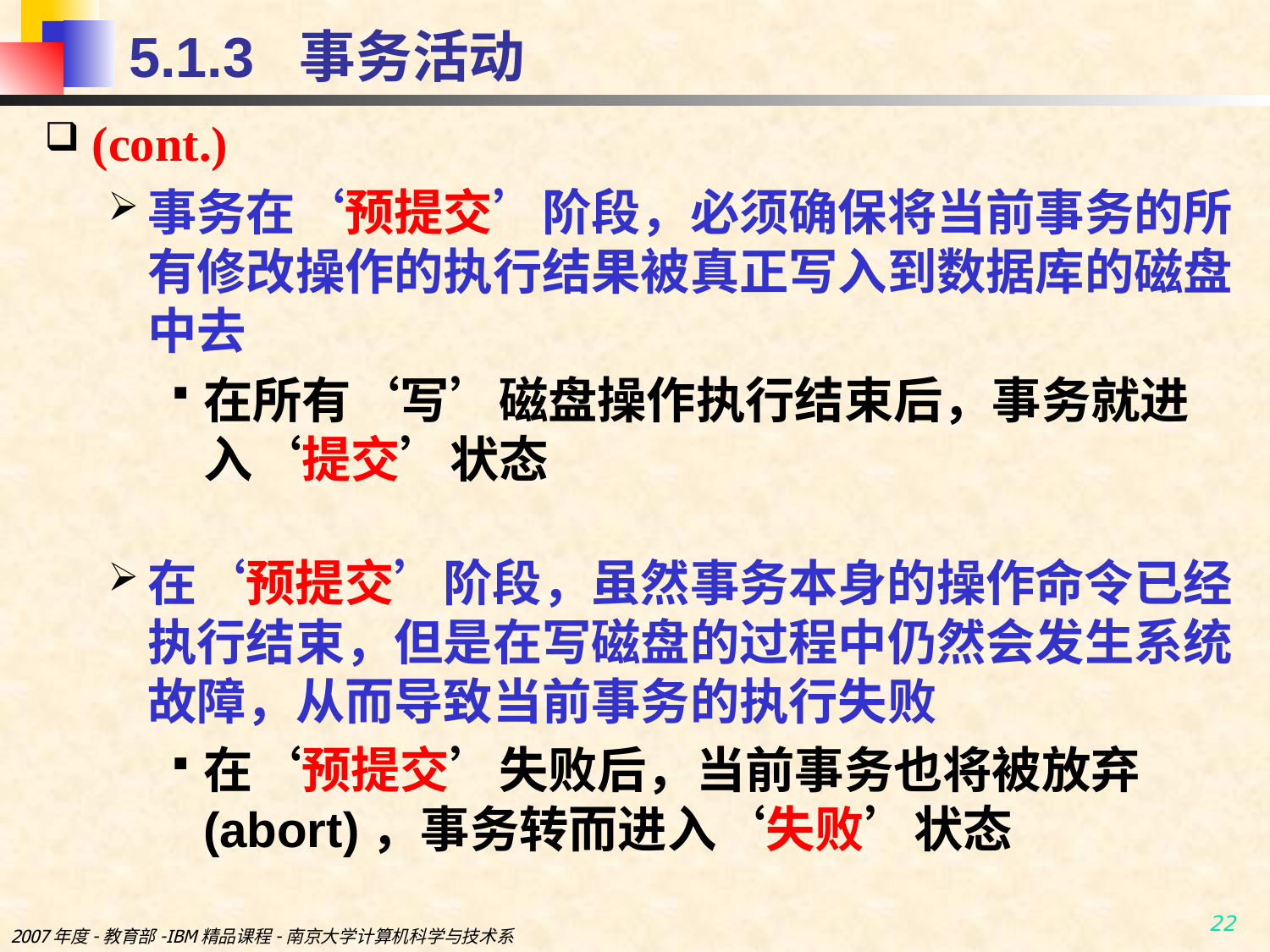

# 5.1.3  事务活动
(cont.)
事务在‘预提交’阶段，必须确保将当前事务的所有修改操作的执行结果被真正写入到数据库的磁盘中去
在所有‘写’磁盘操作执行结束后，事务就进入‘提交’状态

在‘预提交’阶段，虽然事务本身的操作命令已经执行结束，但是在写磁盘的过程中仍然会发生系统故障，从而导致当前事务的执行失败
在‘预提交’失败后，当前事务也将被放弃(abort)，事务转而进入‘失败’状态
22